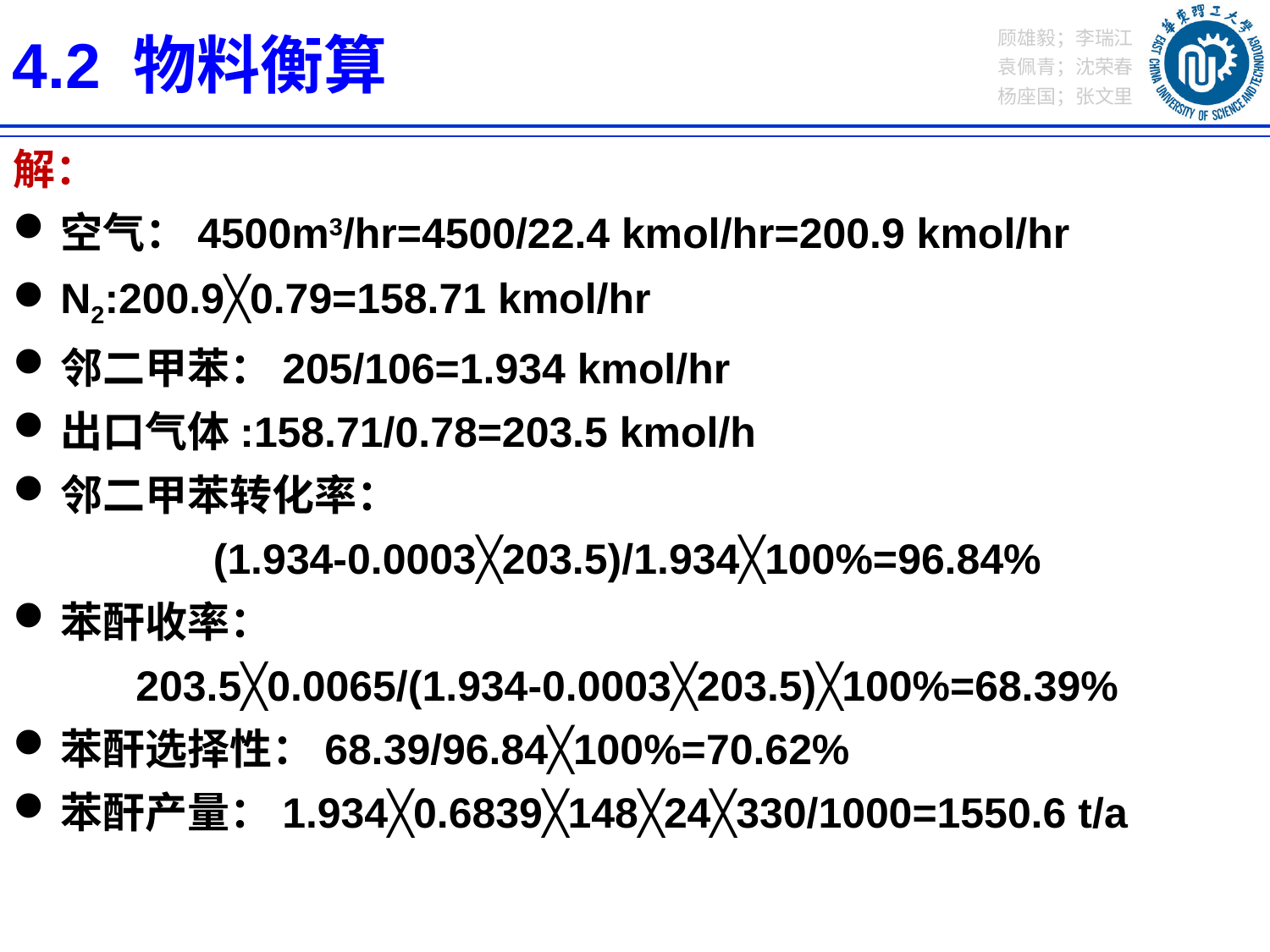

4.2 物料衡算
解：
空气：4500m3/hr=4500/22.4 kmol/hr=200.9 kmol/hr
N2:200.9╳0.79=158.71 kmol/hr
邻二甲苯：205/106=1.934 kmol/hr
出口气体:158.71/0.78=203.5 kmol/h
邻二甲苯转化率：
(1.934-0.0003╳203.5)/1.934╳100%=96.84%
苯酐收率：
203.5╳0.0065/(1.934-0.0003╳203.5)╳100%=68.39%
苯酐选择性：68.39/96.84╳100%=70.62%
苯酐产量：1.934╳0.6839╳148╳24╳330/1000=1550.6 t/a